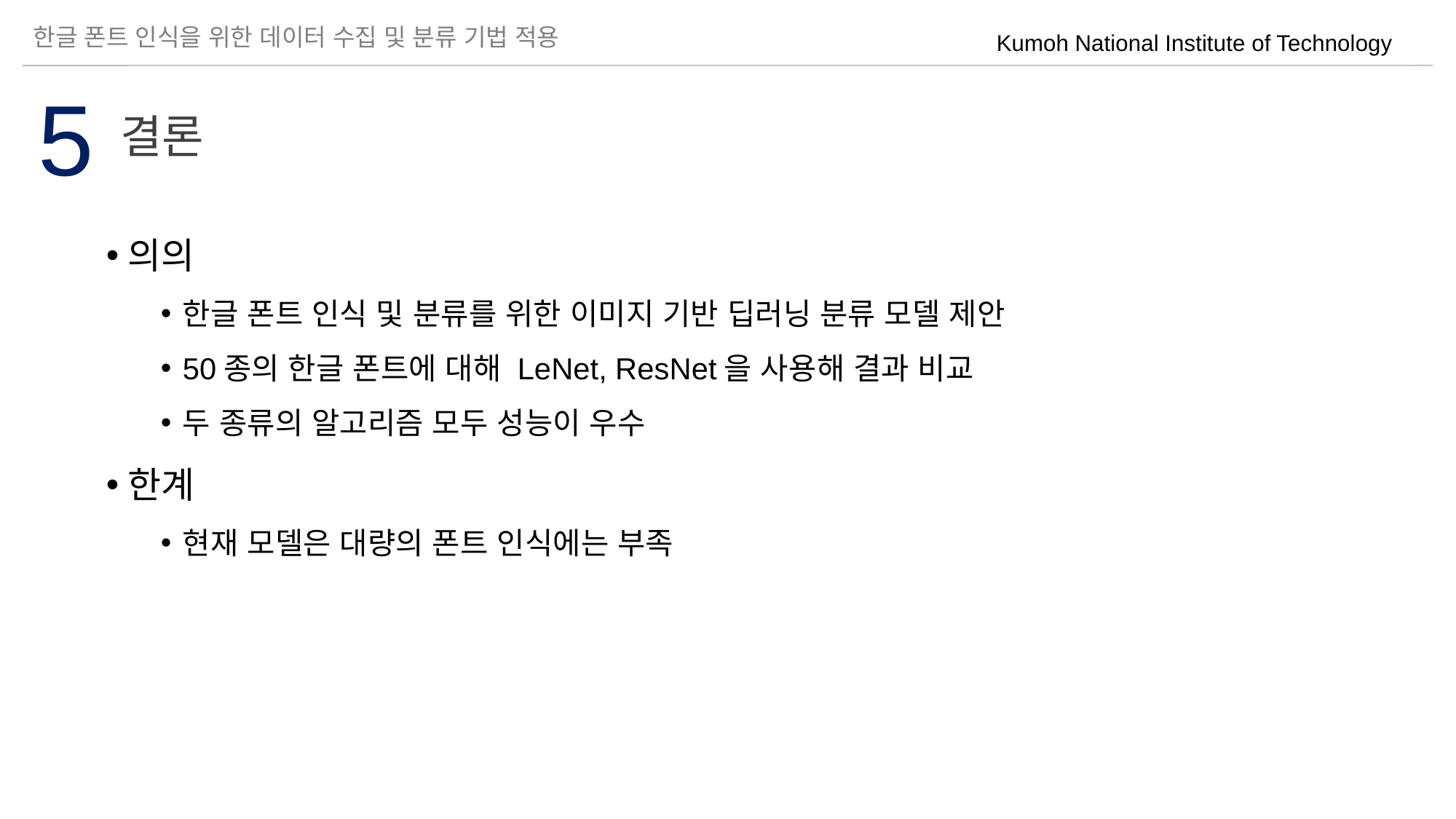

Kumoh National Institute of Technology
한글 폰트 인식을 위한 데이터 수집 및 분류 기법 적용
5
결론
의의
한글 폰트 인식 및 분류를 위한 이미지 기반 딥러닝 분류 모델 제안
50종의 한글 폰트에 대해 LeNet, ResNet을 사용해 결과 비교
두 종류의 알고리즘 모두 성능이 우수
한계
현재 모델은 대량의 폰트 인식에는 부족